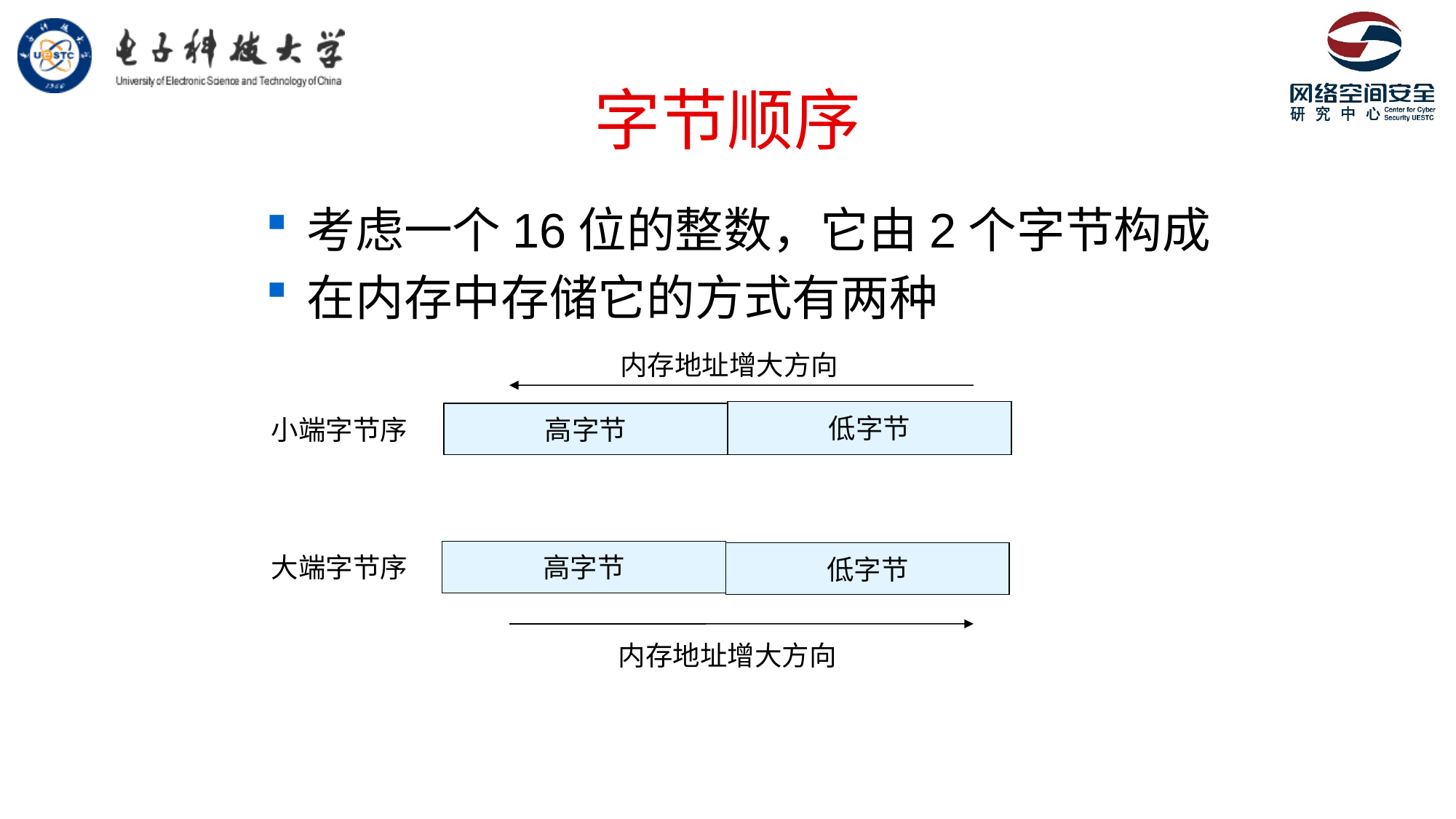

# 字节顺序
考虑一个16位的整数，它由2个字节构成
在内存中存储它的方式有两种

内存地址增大方向

低字节
高字节
小端字节序
高字节
低字节
大端字节序

内存地址增大方向